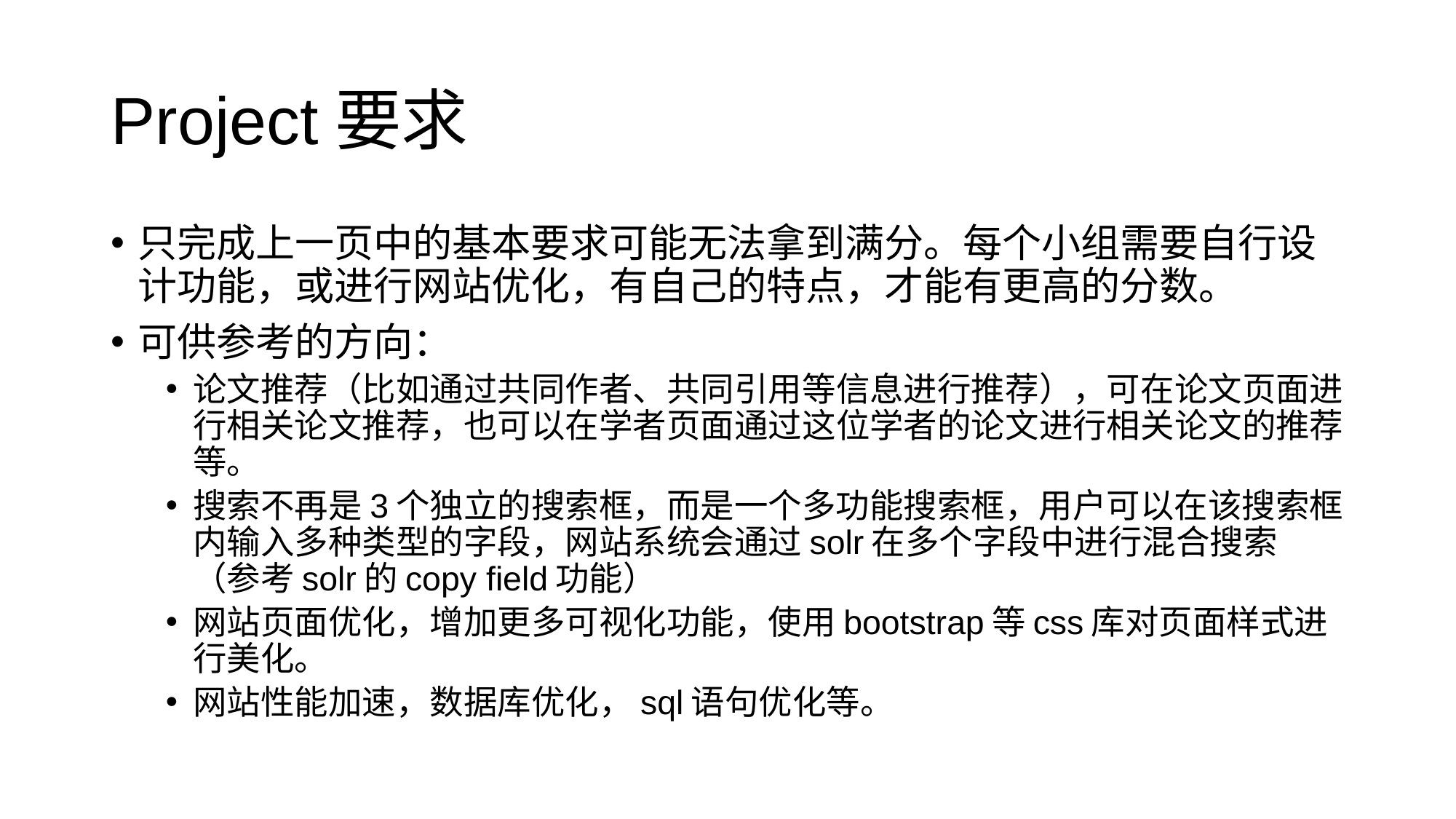

# Project要求
只完成上一页中的基本要求可能无法拿到满分。每个小组需要自行设计功能，或进行网站优化，有自己的特点，才能有更高的分数。
可供参考的方向：
论文推荐（比如通过共同作者、共同引用等信息进行推荐），可在论文页面进行相关论文推荐，也可以在学者页面通过这位学者的论文进行相关论文的推荐等。
搜索不再是3个独立的搜索框，而是一个多功能搜索框，用户可以在该搜索框内输入多种类型的字段，网站系统会通过solr在多个字段中进行混合搜索（参考solr的copy field功能）
网站页面优化，增加更多可视化功能，使用bootstrap等css库对页面样式进行美化。
网站性能加速，数据库优化，sql语句优化等。